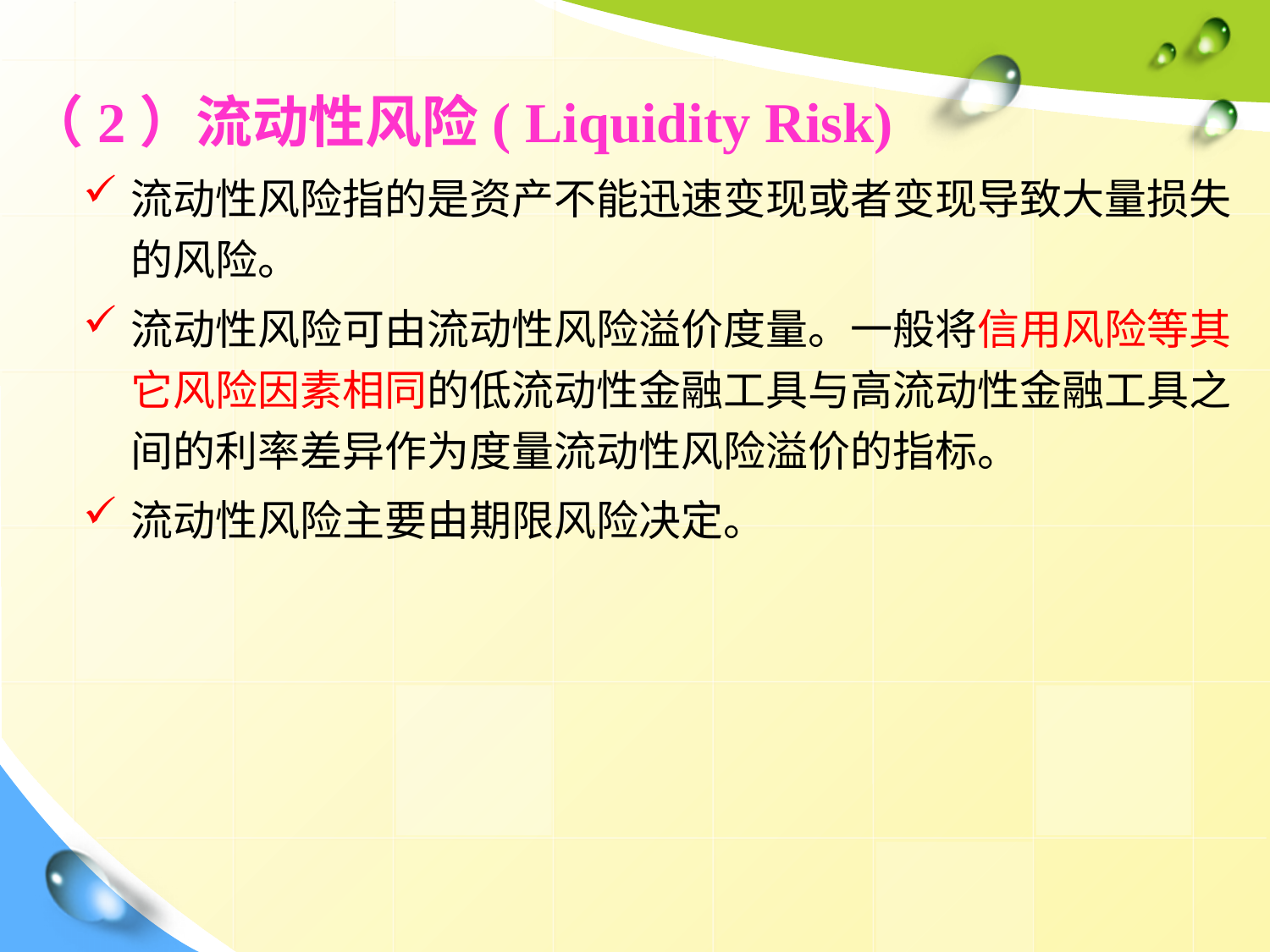

（2）流动性风险( Liquidity Risk)
流动性风险指的是资产不能迅速变现或者变现导致大量损失的风险。
流动性风险可由流动性风险溢价度量。一般将信用风险等其它风险因素相同的低流动性金融工具与高流动性金融工具之间的利率差异作为度量流动性风险溢价的指标。
流动性风险主要由期限风险决定。